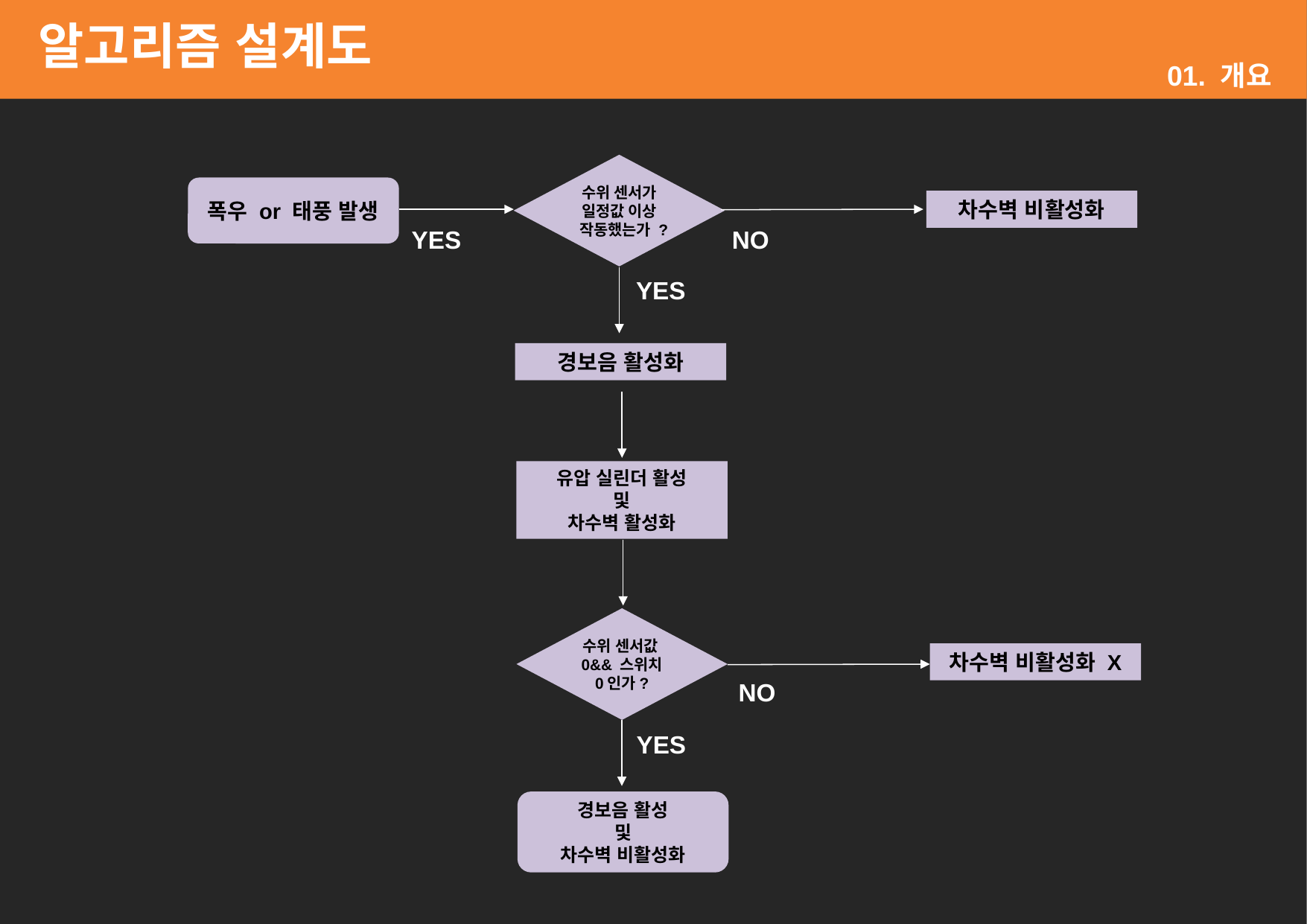

알고리즘 설계도
01. 개요
수위 센서가
일정값 이상 작동했는가 ?
폭우 or 태풍 발생
차수벽 비활성화
YES
NO
YES
경보음 활성화
유압 실린더 활성
및
차수벽 활성화
수위 센서값0&& 스위치 0인가?
차수벽 비활성화 X
NO
YES
경보음 활성
및
차수벽 비활성화